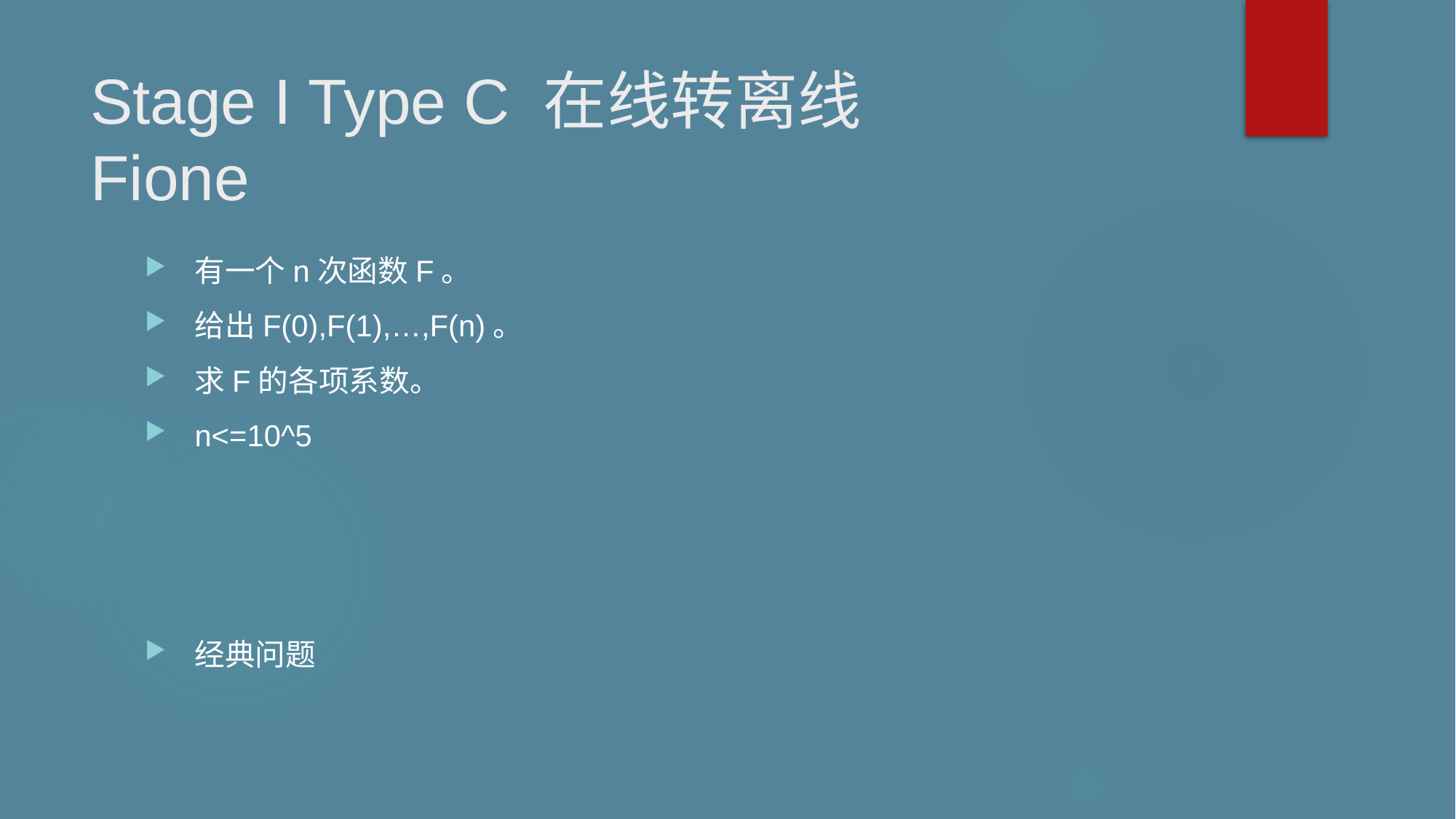

# Stage I Type C 在线转离线 Fione
有一个n次函数F。
给出F(0),F(1),…,F(n)。
求F的各项系数。
n<=10^5

经典问题